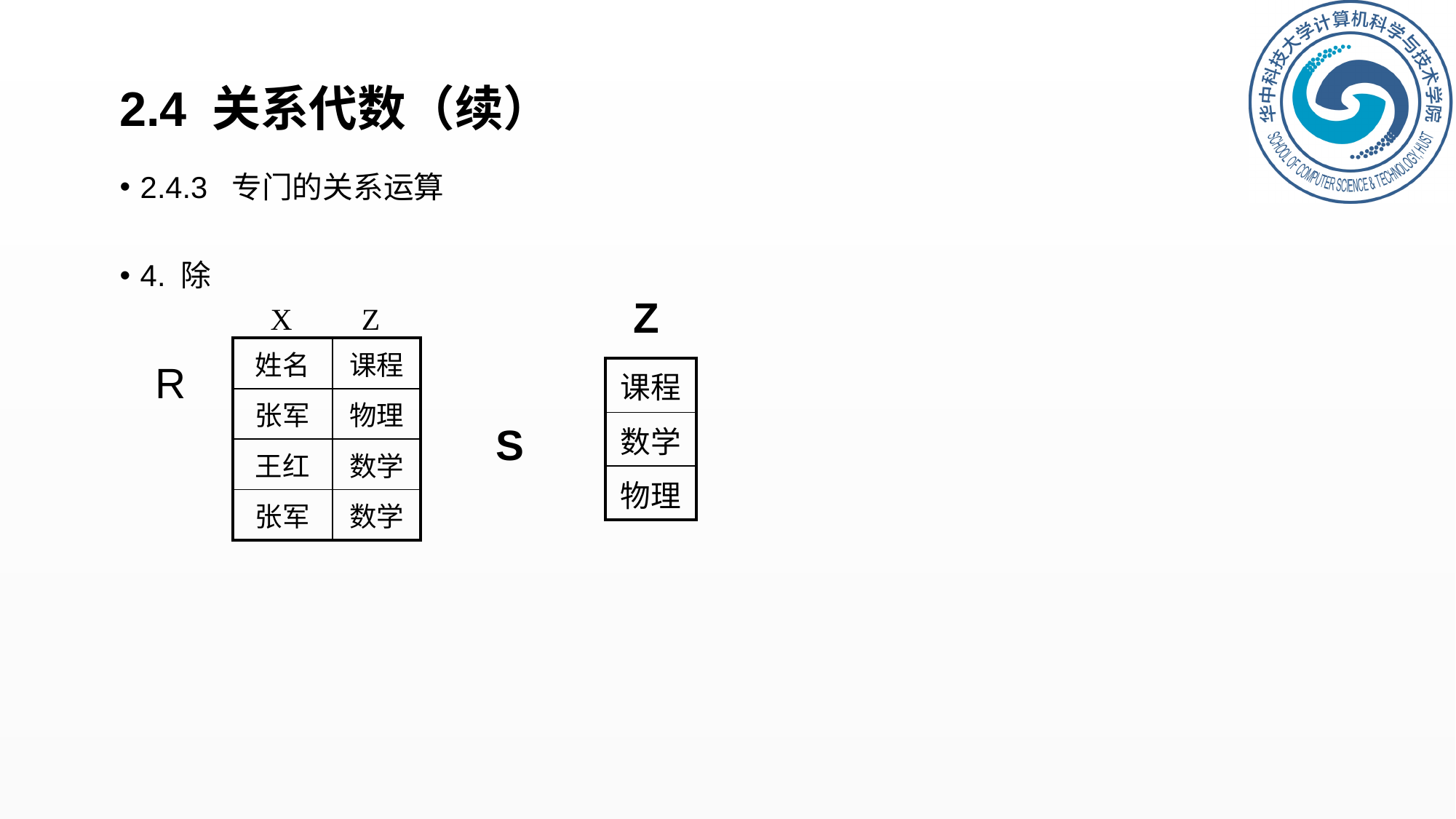

# 2.4 关系代数（续）
2.4.3  专门的关系运算

4. 除

   R
Z
X
Z
| 姓名 | 课程 |
| --- | --- |
| 张军 | 物理 |
| 王红 | 数学 |
| 张军 | 数学 |
| 课程 |
| --- |
| 数学 |
| 物理 |
S